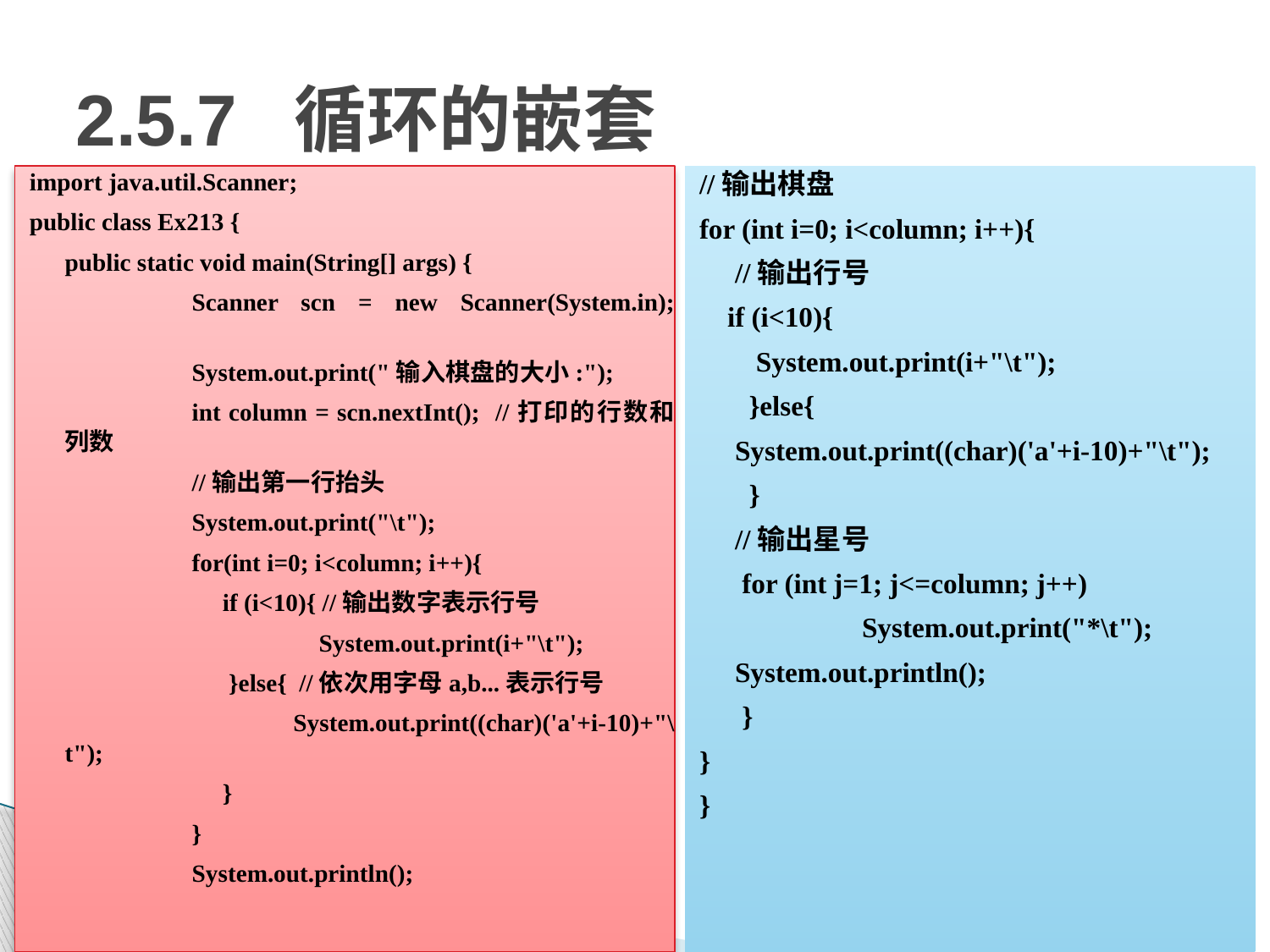

# 2.5.7  循环的嵌套
import java.util.Scanner;
public class Ex213 {
	public static void main(String[] args) {
		Scanner scn = new Scanner(System.in);
		System.out.print("输入棋盘的大小:");
		int column = scn.nextInt();  //打印的行数和列数
		//输出第一行抬头
		System.out.print("\t");
		for(int i=0; i<column; i++){
		     if (i<10){ //输出数字表示行号
			System.out.print(i+"\t");
		      }else{  //依次用字母a,b...表示行号
		           System.out.print((char)('a'+i-10)+"\t");
		     }
		}
		System.out.println();

//输出棋盘
for (int i=0; i<column; i++){
	//输出行号
    if (i<10){
	   System.out.print(i+"\t");
	  }else{
	System.out.print((char)('a'+i-10)+"\t");
	  }
	//输出星号
	 for (int j=1; j<=column; j++)
		System.out.print("*\t");
	System.out.println();
	 }
}
}